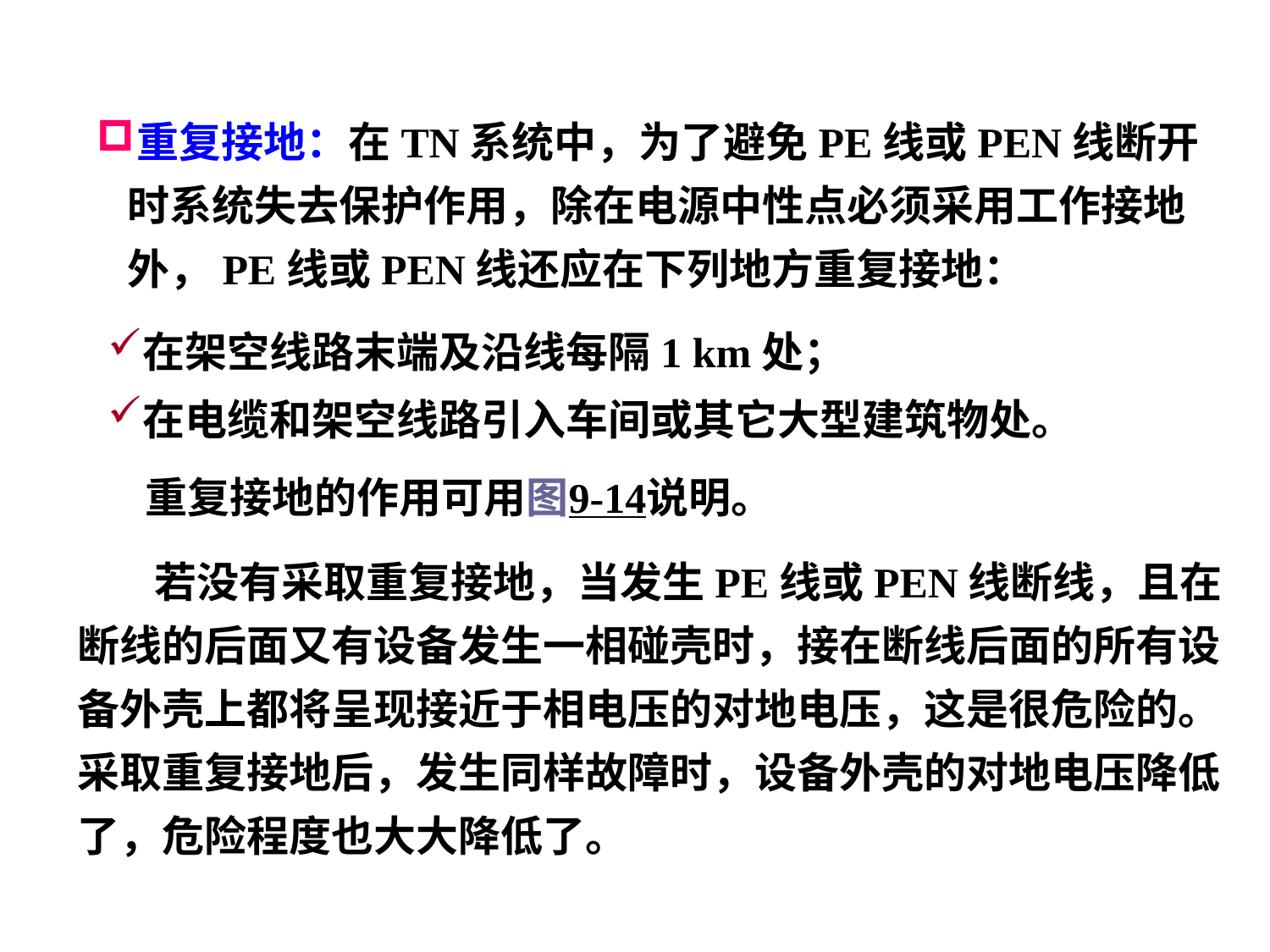

重复接地：在TN系统中，为了避免PE线或PEN线断开时系统失去保护作用，除在电源中性点必须采用工作接地外，PE线或PEN线还应在下列地方重复接地：
在架空线路末端及沿线每隔1 km处；
在电缆和架空线路引入车间或其它大型建筑物处。
     重复接地的作用可用图9-14说明。

       若没有采取重复接地，当发生PE线或PEN线断线，且在断线的后面又有设备发生一相碰壳时，接在断线后面的所有设备外壳上都将呈现接近于相电压的对地电压，这是很危险的。采取重复接地后，发生同样故障时，设备外壳的对地电压降低了，危险程度也大大降低了。